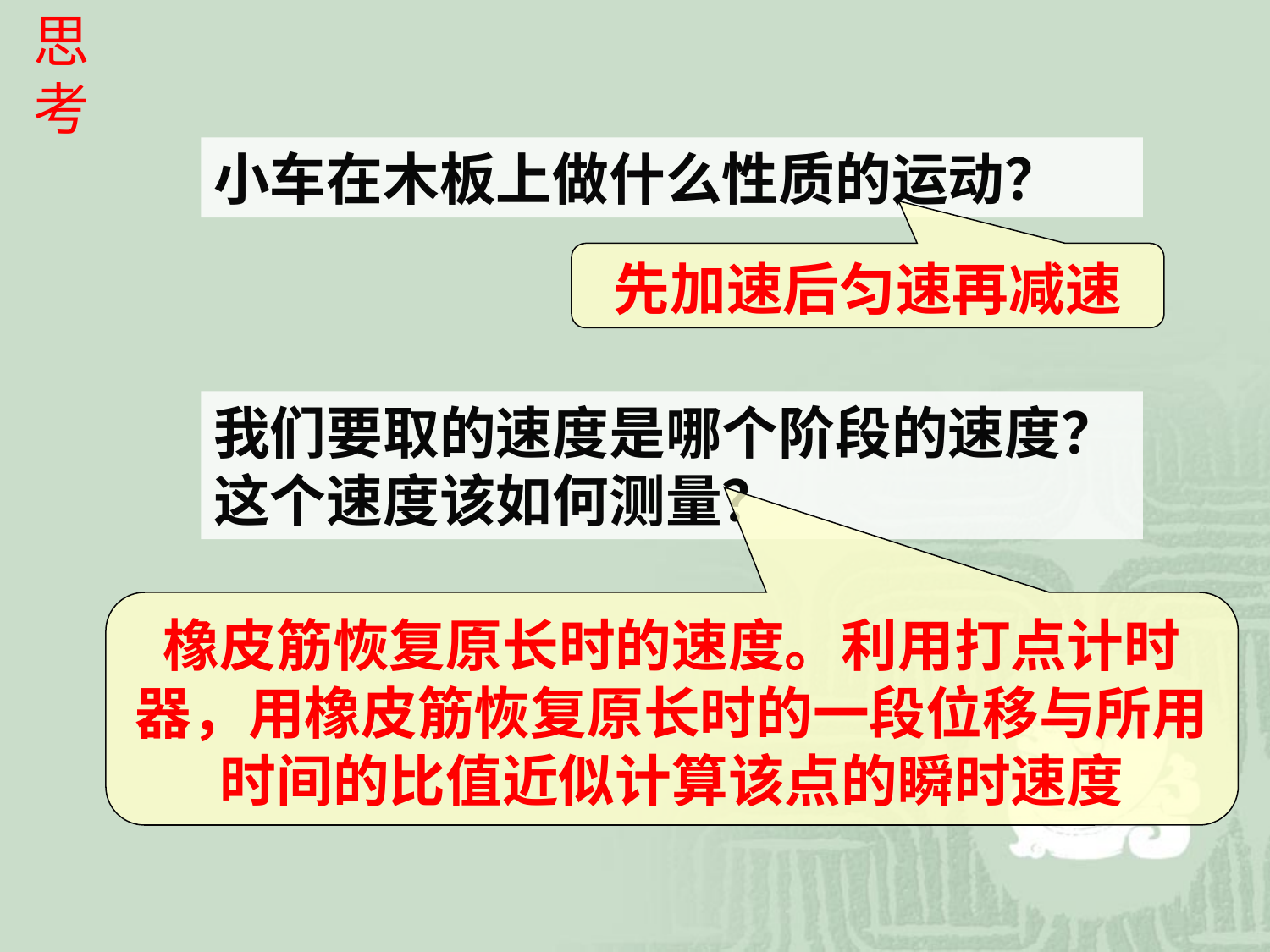

思考
小车在木板上做什么性质的运动？
先加速后匀速再减速
我们要取的速度是哪个阶段的速度？这个速度该如何测量？
橡皮筋恢复原长时的速度。利用打点计时器，用橡皮筋恢复原长时的一段位移与所用时间的比值近似计算该点的瞬时速度